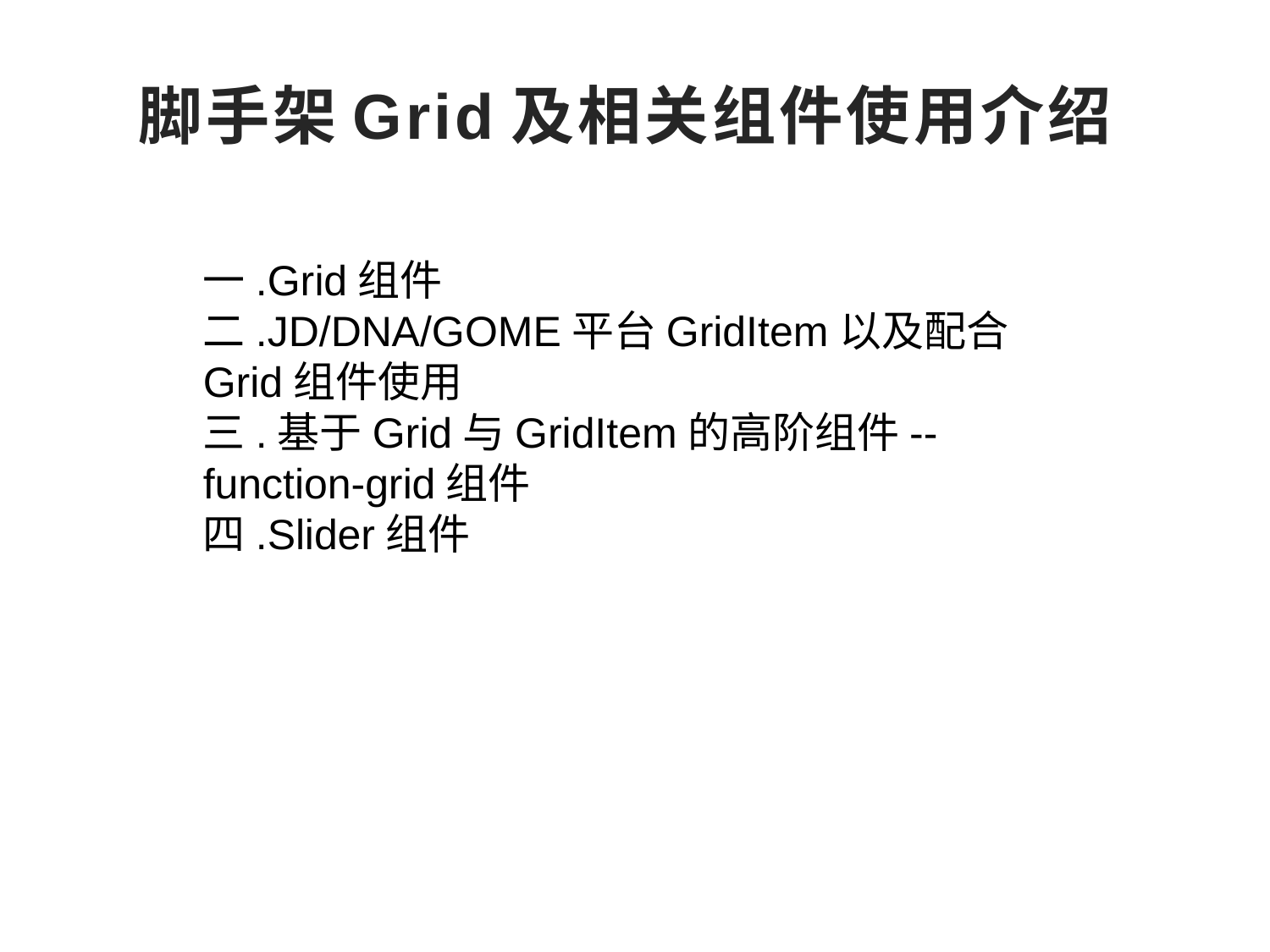

# 脚手架Grid及相关组件使用介绍

一.Grid组件
二.JD/DNA/GOME平台GridItem以及配合Grid组件使用
三.基于Grid与GridItem的高阶组件--function-grid组件
四.Slider组件